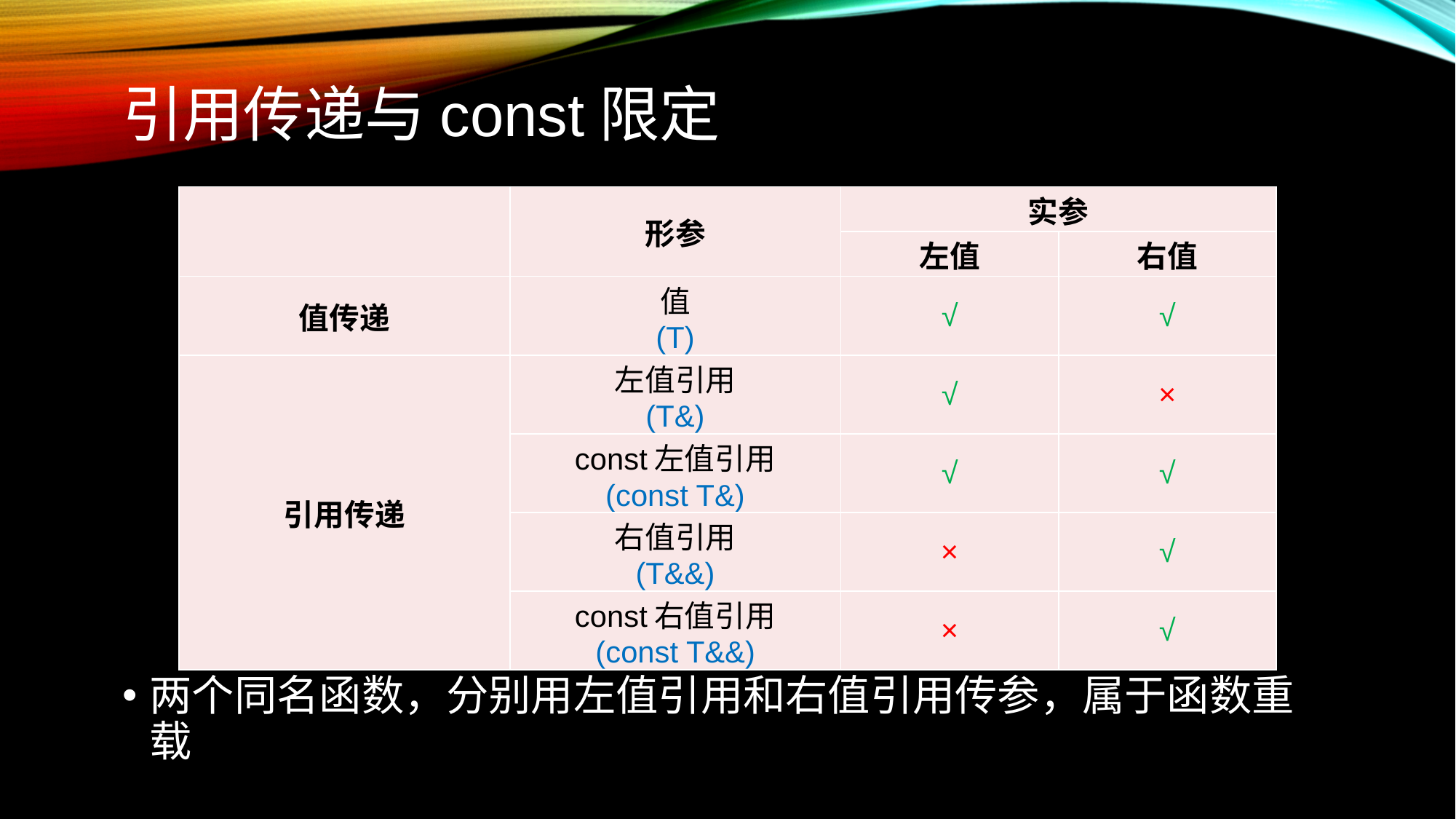

# 引用传递与const限定
|  | 形参 | 实参 |  |
| --- | --- | --- | --- |
|  |  | 左值 | 右值 |
| 值传递 | 值 (T) | √ | √ |
| 引用传递 | 左值引用 (T&) | √ | × |
|  | const左值引用 (const T&) | √ | √ |
|  | 右值引用 (T&&) | × | √ |
|  | const右值引用 (const T&&) | × | √ |
两个同名函数，分别用左值引用和右值引用传参，属于函数重载